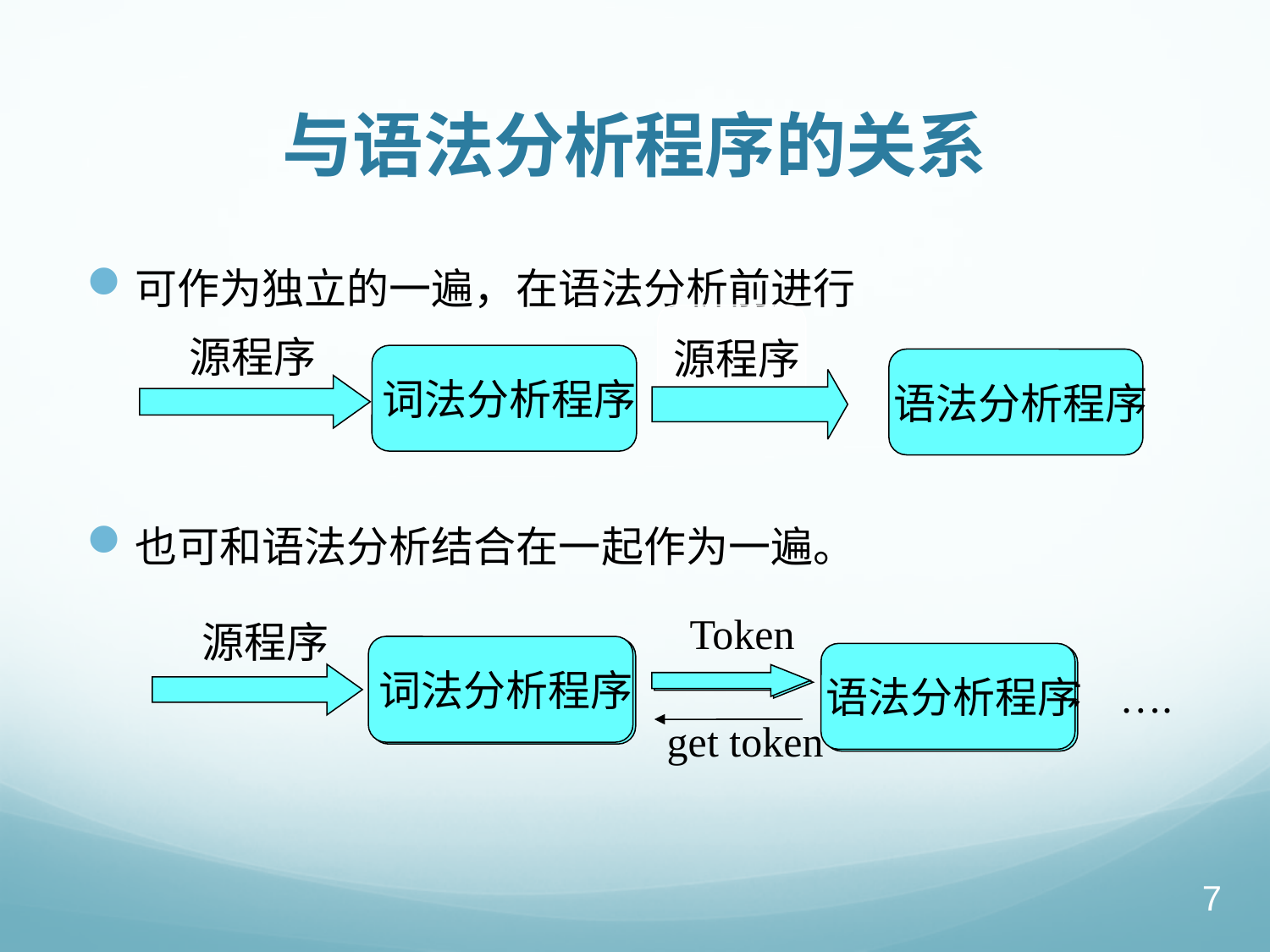

# 与语法分析程序的关系
可作为独立的一遍，在语法分析前进行

也可和语法分析结合在一起作为一遍。

 源程序
 源程序
 词法分析程序
 语法分析程序

 源程序
Token
 词法分析程序
 词法分析程序
 语法分析程序
 语法分析程序

….

get token

7